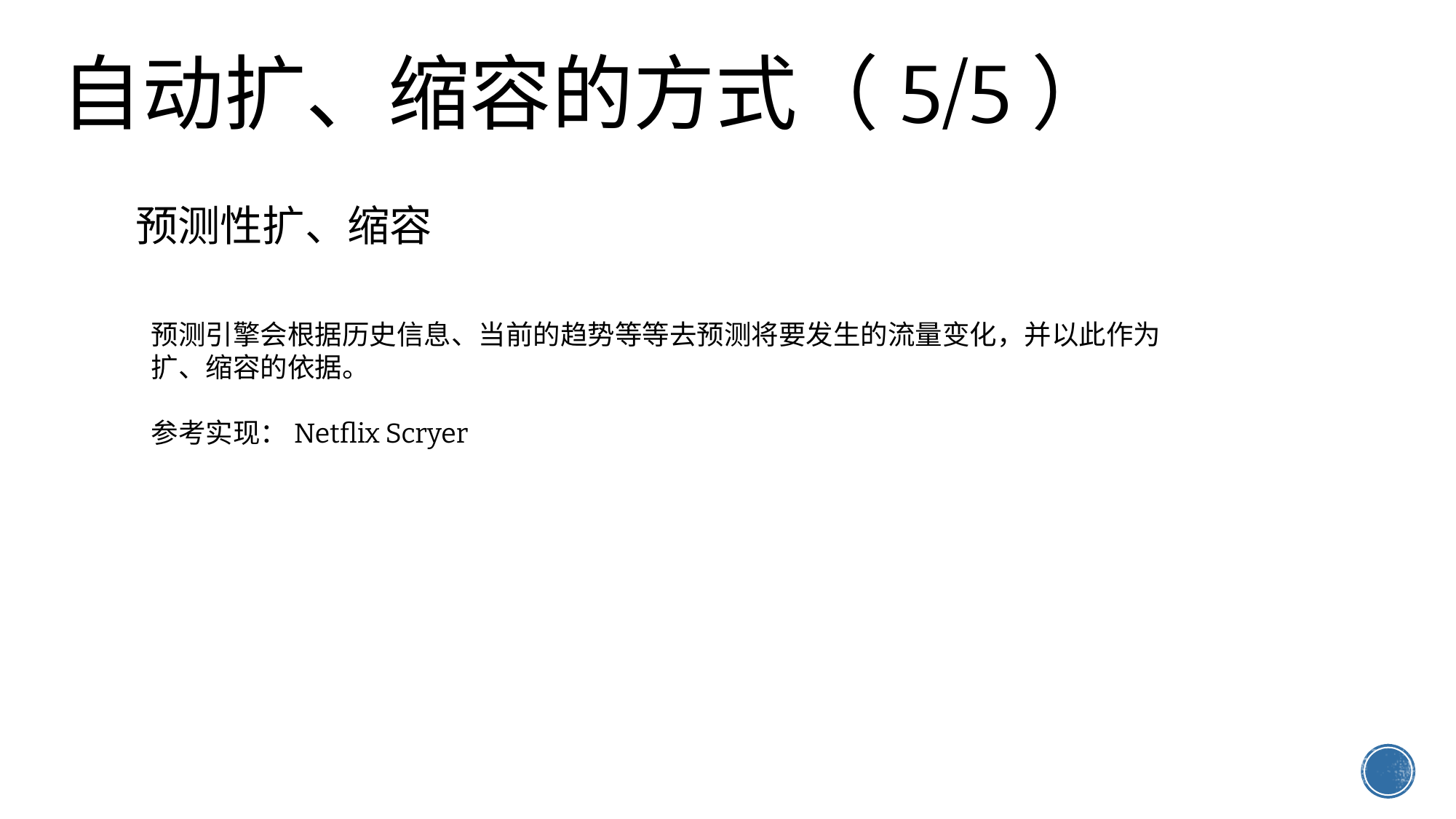

# 自动扩、缩容的方式（5/5）
预测性扩、缩容
预测引擎会根据历史信息、当前的趋势等等去预测将要发生的流量变化，并以此作为扩、缩容的依据。

参考实现：Netflix Scryer